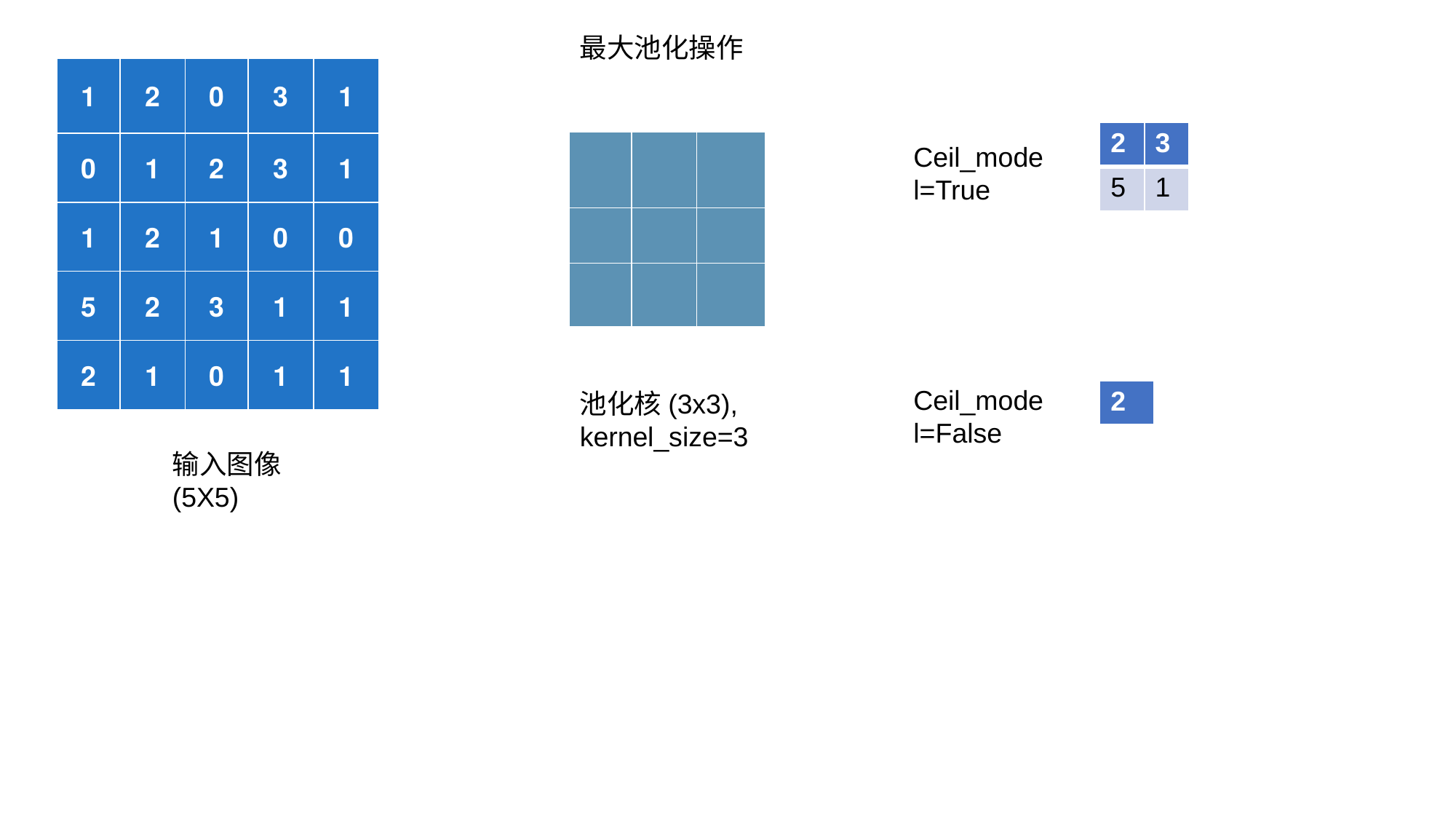

最大池化操作
| 1 | 2 | 0 | 3 | 1 |
| --- | --- | --- | --- | --- |
| 0 | 1 | 2 | 3 | 1 |
| 1 | 2 | 1 | 0 | 0 |
| 5 | 2 | 3 | 1 | 1 |
| 2 | 1 | 0 | 1 | 1 |
| 2 | 3 |
| --- | --- |
| 5 | 1 |
|  |  |  |
| --- | --- | --- |
|  |  |  |
|  |  |  |
Ceil_model=True
Ceil_model=False
池化核(3x3), kernel_size=3
| 2 |
| --- |
输入图像(5X5)